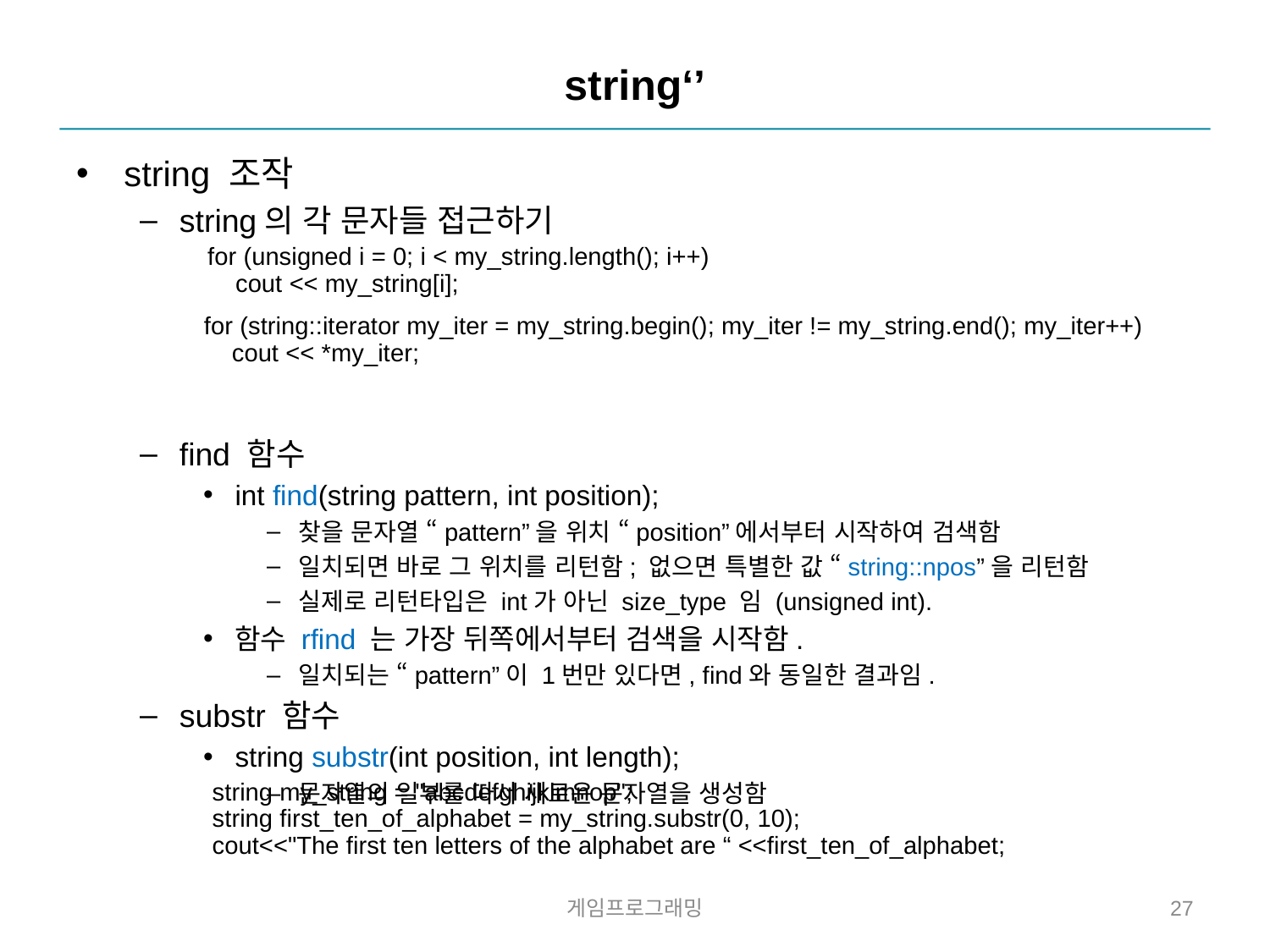

# string‘’
string 조작
string의 각 문자들 접근하기

find 함수
int find(string pattern, int position);
찾을 문자열 “pattern”을 위치 “position”에서부터 시작하여 검색함
일치되면 바로 그 위치를 리턴함; 없으면 특별한 값 “string::npos”을 리턴함
실제로 리턴타입은 int가 아닌 size_type 임 (unsigned int).
함수 rfind 는 가장 뒤쪽에서부터 검색을 시작함.
일치되는 “pattern”이 1번만 있다면, find와 동일한 결과임.
substr 함수
string substr(int position, int length);
문자열의 일부를 따서 새로운 문자열을 생성함
for (unsigned i = 0; i < my_string.length(); i++)
    cout << my_string[i];
for (string::iterator my_iter = my_string.begin(); my_iter != my_string.end(); my_iter++)
    cout << *my_iter;
string my_string = "abcdefghijklmnop";
string first_ten_of_alphabet = my_string.substr(0, 10);
cout<<"The first ten letters of the alphabet are “ <<first_ten_of_alphabet;
게임프로그래밍
27